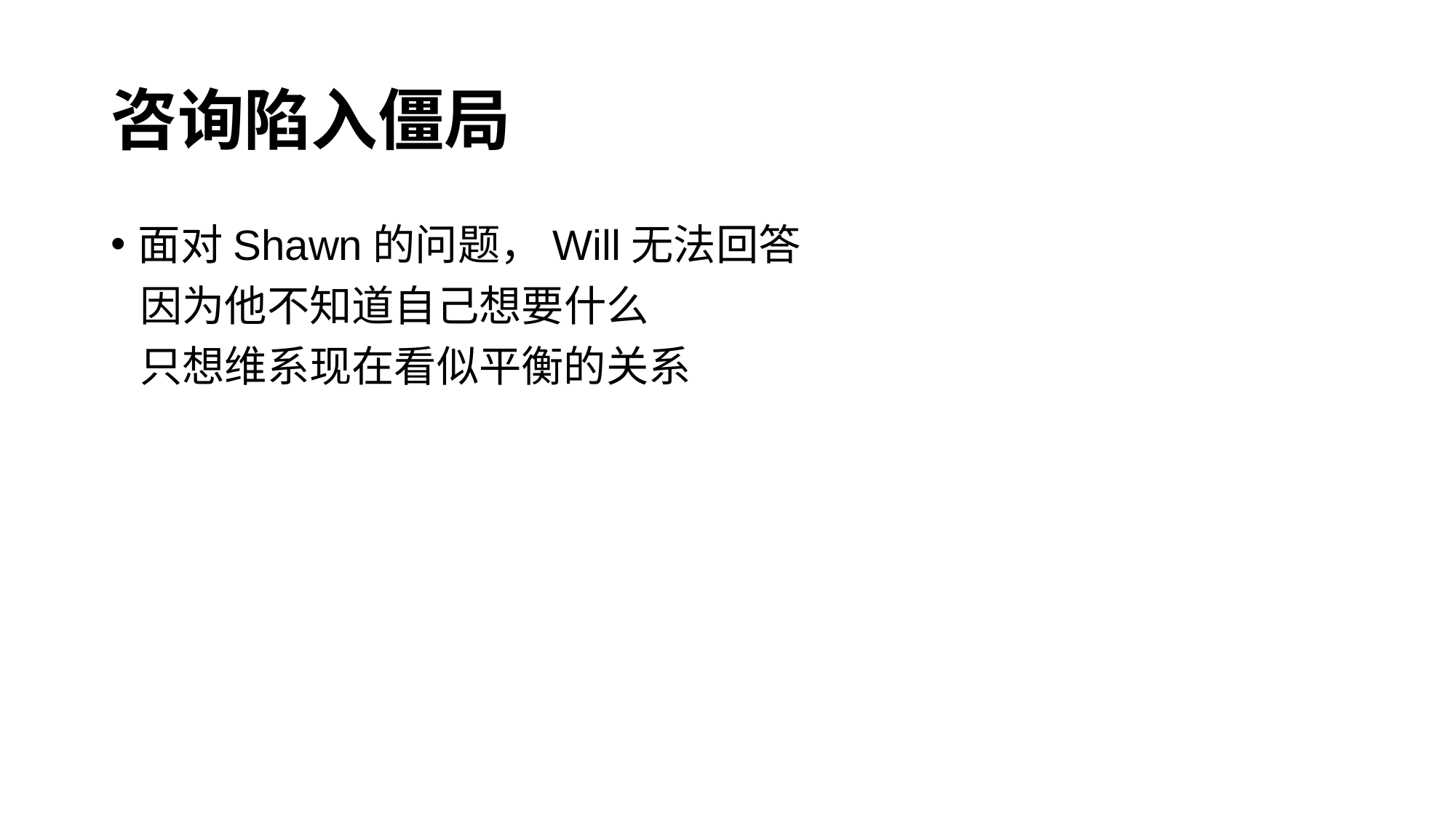

# 咨询陷入僵局
面对Shawn的问题，Will无法回答
  因为他不知道自己想要什么
  只想维系现在看似平衡的关系